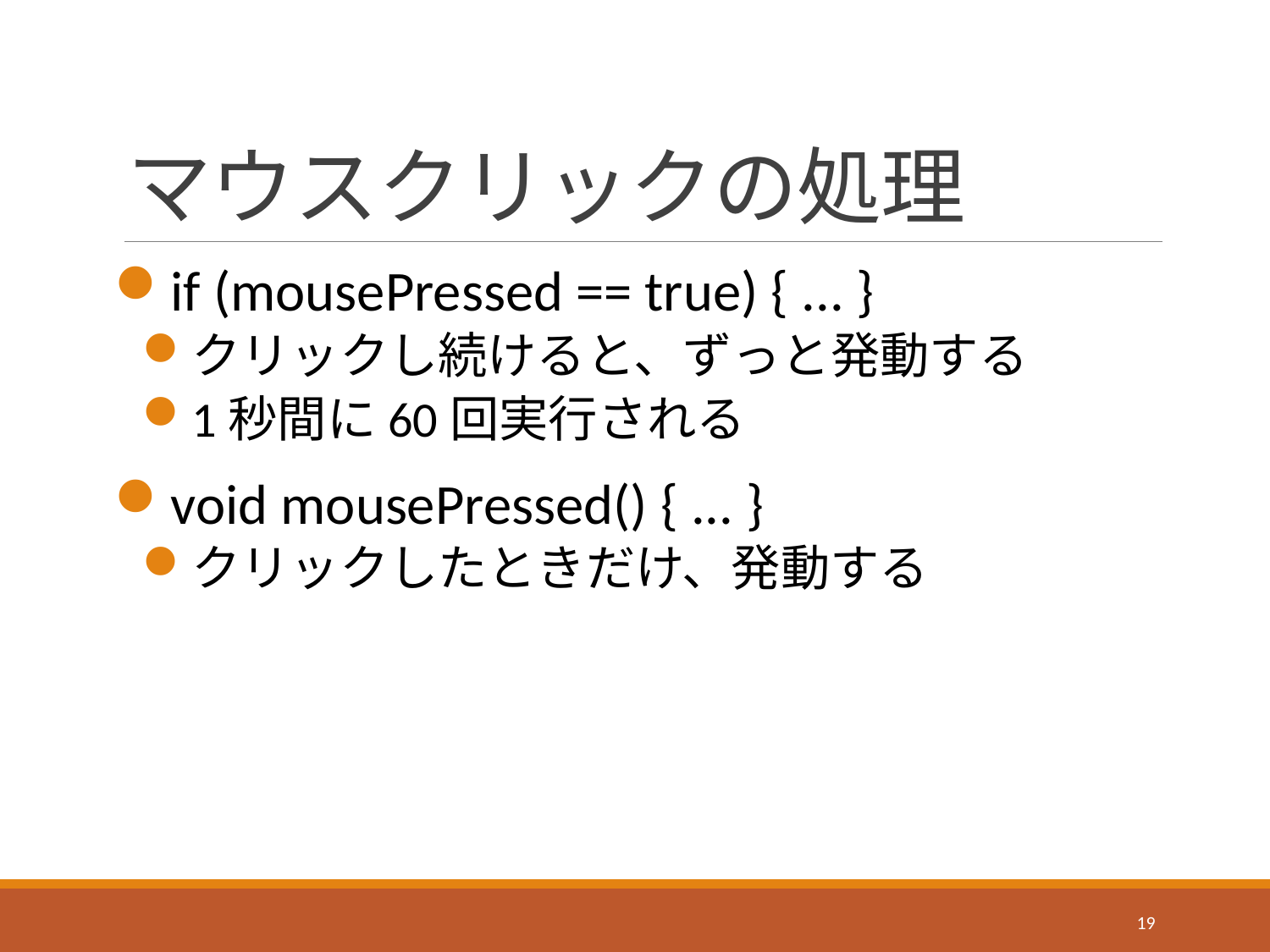

# マウスクリックの処理
if (mousePressed == true) { ... }
クリックし続けると、ずっと発動する
1秒間に60回実行される
void mousePressed() { ... }
クリックしたときだけ、発動する
19